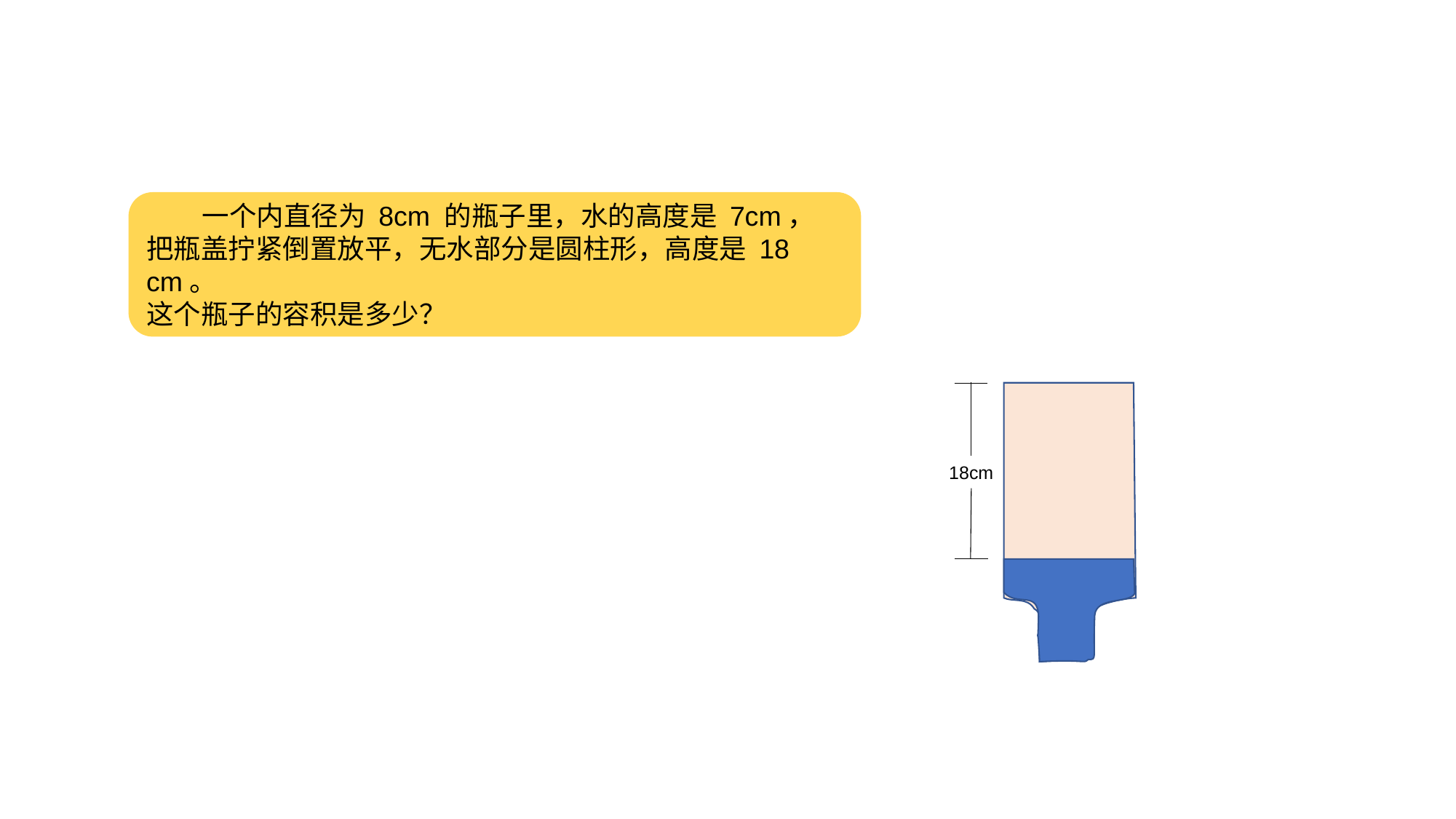

一个内直径为 8cm 的瓶子里，水的高度是 7cm，
把瓶盖拧紧倒置放平，无水部分是圆柱形，高度是 18 cm。
这个瓶子的容积是多少？

18cm